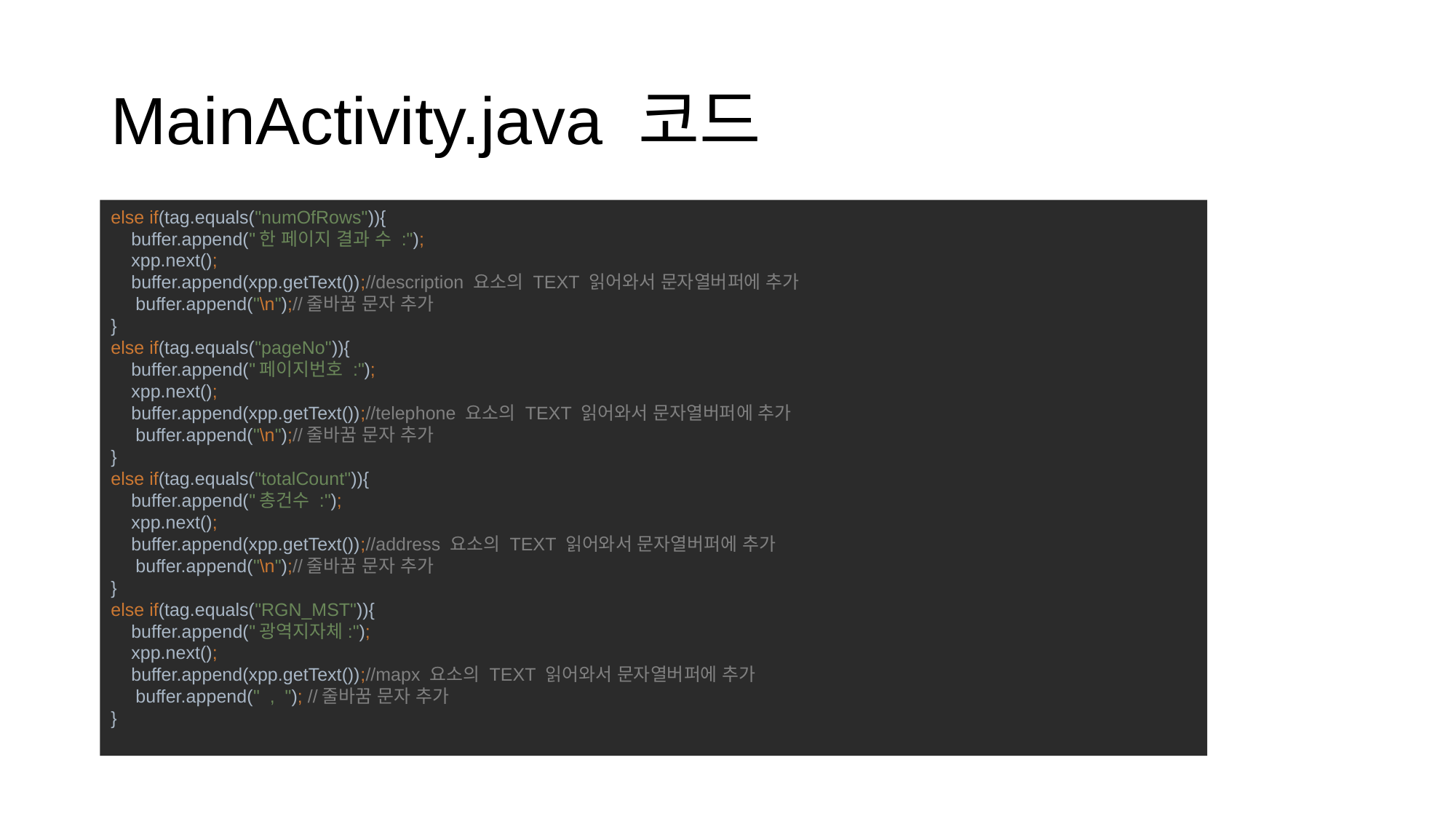

# MainActivity.java 코드
else if(tag.equals("numOfRows")){
    buffer.append("한 페이지 결과 수 :");
    xpp.next();
    buffer.append(xpp.getText());//description 요소의 TEXT 읽어와서 문자열버퍼에 추가
    buffer.append("\n");//줄바꿈 문자 추가
}
else if(tag.equals("pageNo")){
    buffer.append("페이지번호 :");
    xpp.next();
    buffer.append(xpp.getText());//telephone 요소의 TEXT 읽어와서 문자열버퍼에 추가
    buffer.append("\n");//줄바꿈 문자 추가
}
else if(tag.equals("totalCount")){
    buffer.append("총건수 :");
    xpp.next();
    buffer.append(xpp.getText());//address 요소의 TEXT 읽어와서 문자열버퍼에 추가
    buffer.append("\n");//줄바꿈 문자 추가
}
else if(tag.equals("RGN_MST")){
    buffer.append("광역지자체:");
    xpp.next();
    buffer.append(xpp.getText());//mapx 요소의 TEXT 읽어와서 문자열버퍼에 추가
    buffer.append("  ,  "); //줄바꿈 문자 추가
}